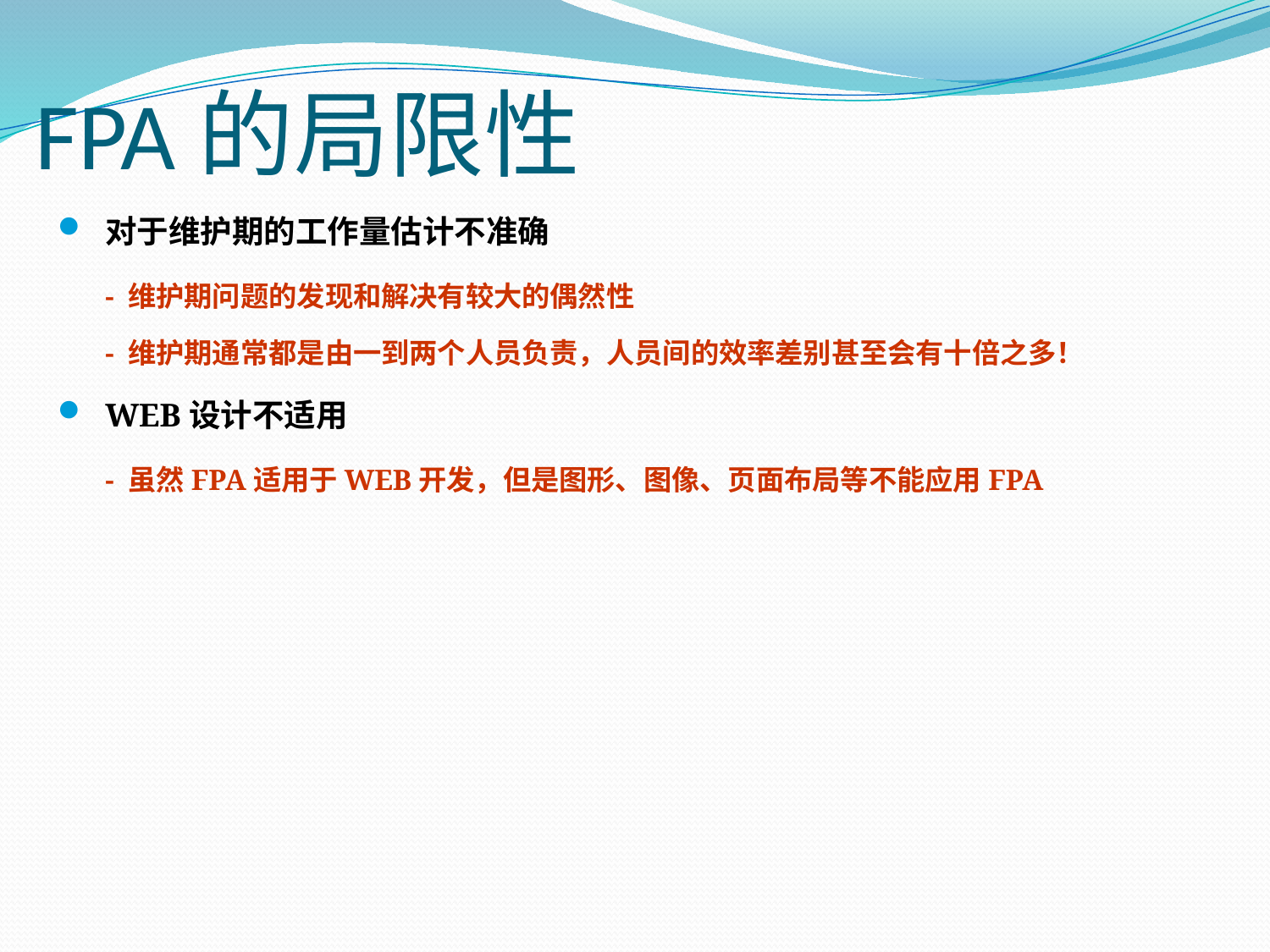

# FPA的局限性
对于维护期的工作量估计不准确
	- 维护期问题的发现和解决有较大的偶然性
	- 维护期通常都是由一到两个人员负责，人员间的效率差别甚至会有十倍之多！
WEB设计不适用
	- 虽然FPA适用于WEB开发，但是图形、图像、页面布局等不能应用FPA